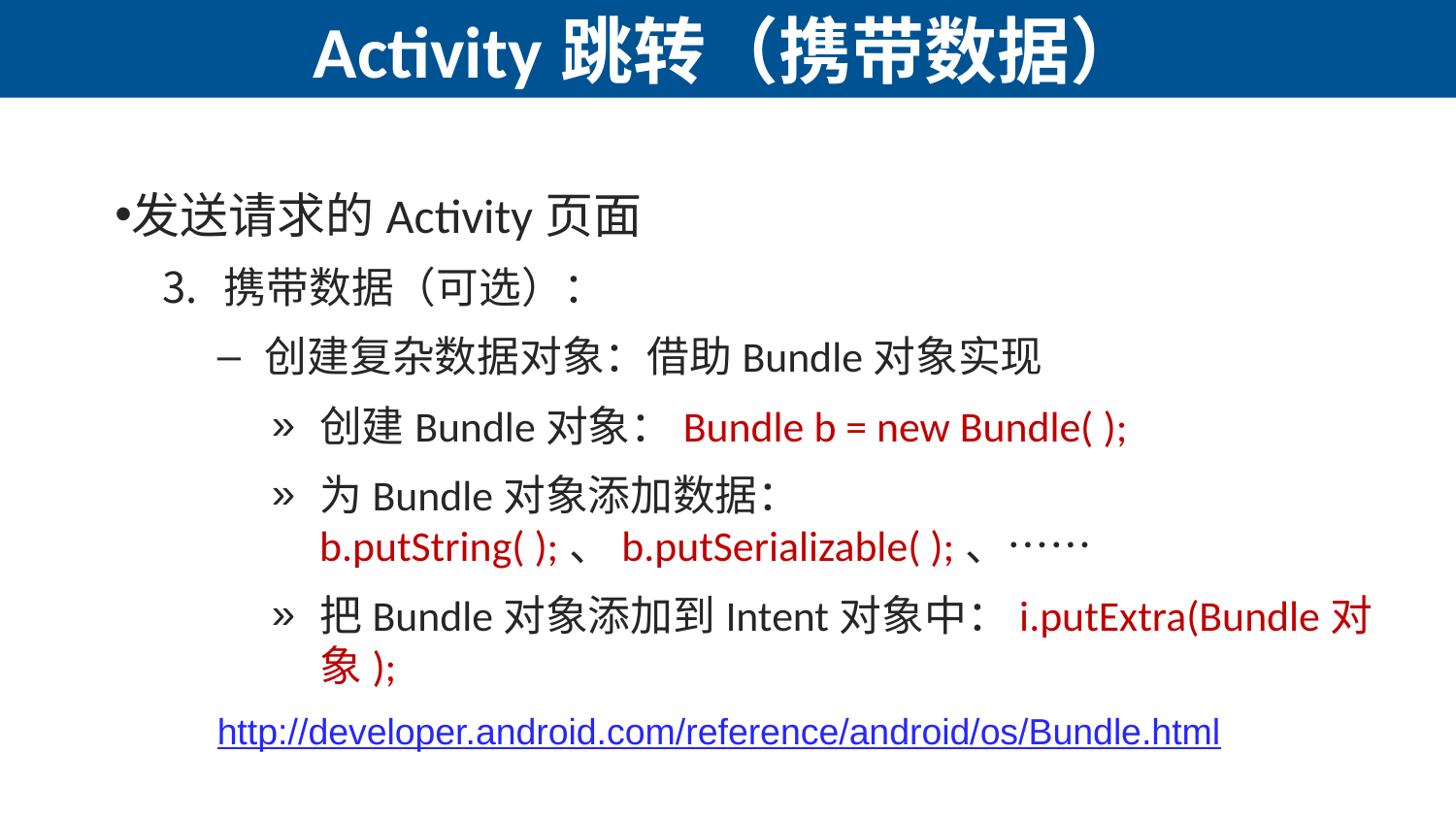

# Activity跳转（携带数据）
发送请求的Activity页面
携带数据（可选）：
创建复杂数据对象：借助Bundle对象实现
创建Bundle对象：Bundle b = new Bundle( );
为Bundle对象添加数据：b.putString( );、b.putSerializable( );、……
把Bundle对象添加到Intent对象中：i.putExtra(Bundle对象);
http://developer.android.com/reference/android/os/Bundle.html